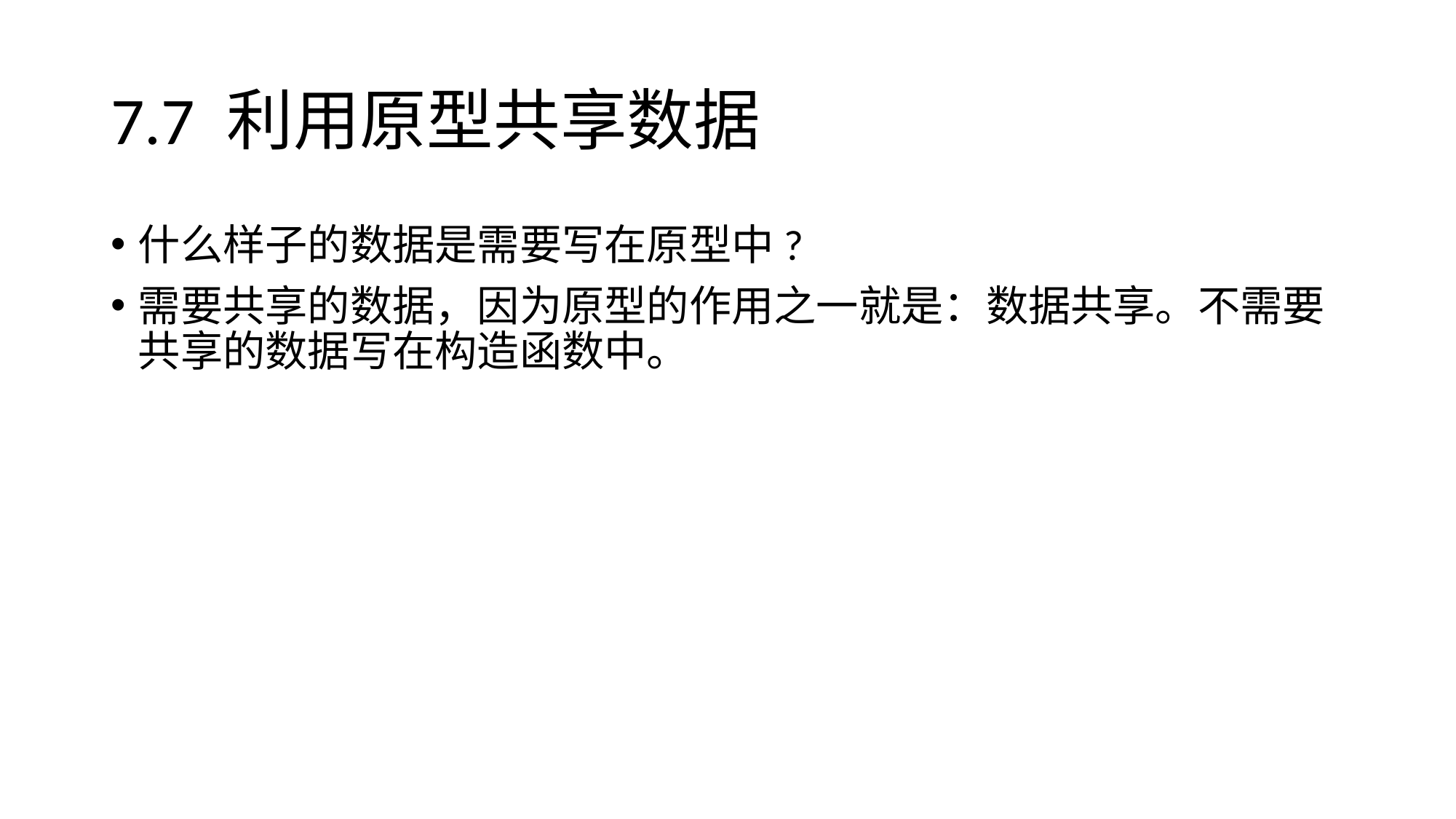

# 7.7 利用原型共享数据
什么样子的数据是需要写在原型中?
需要共享的数据，因为原型的作用之一就是：数据共享。不需要共享的数据写在构造函数中。